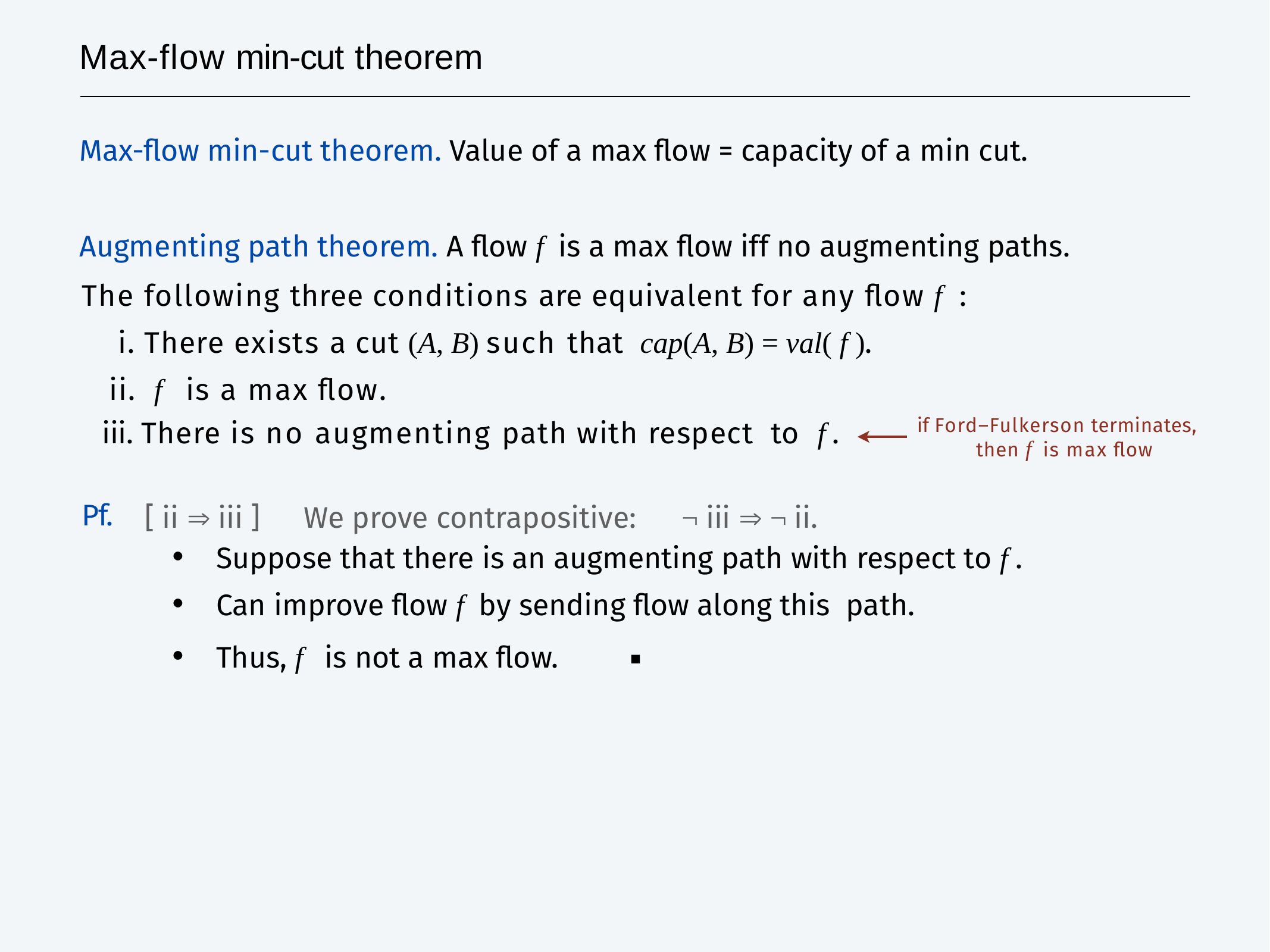

# Max-flow min-cut theorem

Max-flow min-cut theorem. Value of a max flow = capacity of a min cut.

Augmenting path theorem. A flow f  is a max flow iff no augmenting paths.
The following three conditions are equivalent for any flow f   :
  i. There exists a cut (A, B) such that  cap(A, B) = val( f ).
 ii.  f        is a max flow.
   iii. There is no augmenting path with respect  to  f .
if Ford–Fulkerson terminates,  then f  is max flow

Pf.
[ ii ⇒ iii ]	We prove contrapositive:	¬ iii ⇒ ¬ ii.
・Suppose that there is an augmenting path with respect to f .
・Can improve flow f  by sending flow along this  path.
・Thus, f	 is not a max flow.	▪